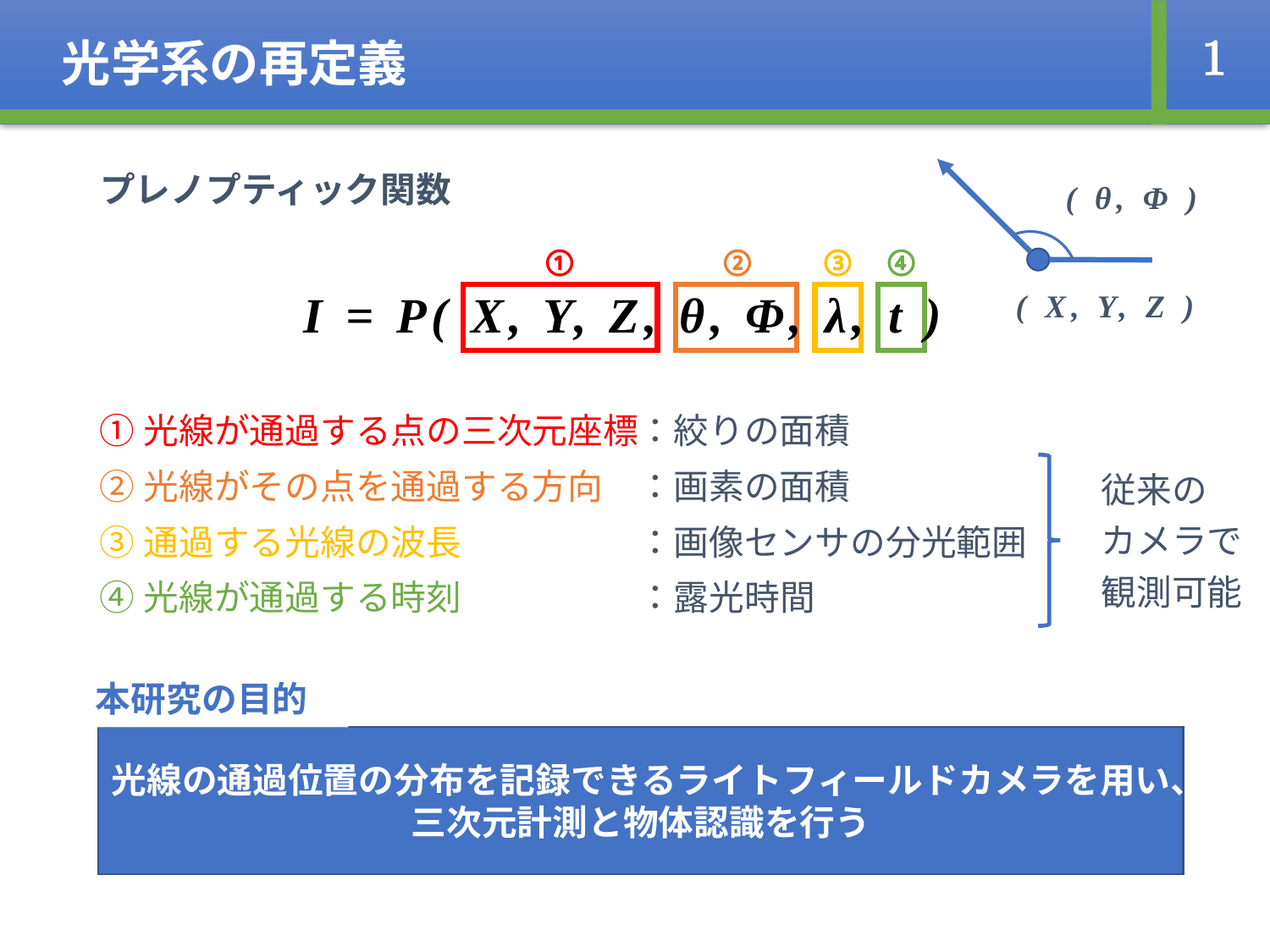

光学系の再定義
1

プレノプティック関数
( θ, Φ )

①
②
③
④
I = P( X, Y, Z, θ, Φ, λ, t )

( X, Y, Z )

①光線が通過する点の三次元座標：絞りの面積
②光線がその点を通過する方向　：画素の面積
③通過する光線の波長　　　　　：画像センサの分光範囲
④光線が通過する時刻　　　　　：露光時間

従来の
カメラで
観測可能
本研究の目的
光線の通過位置の分布を記録できるライトフィールドカメラを用い、
三次元計測と物体認識を行う